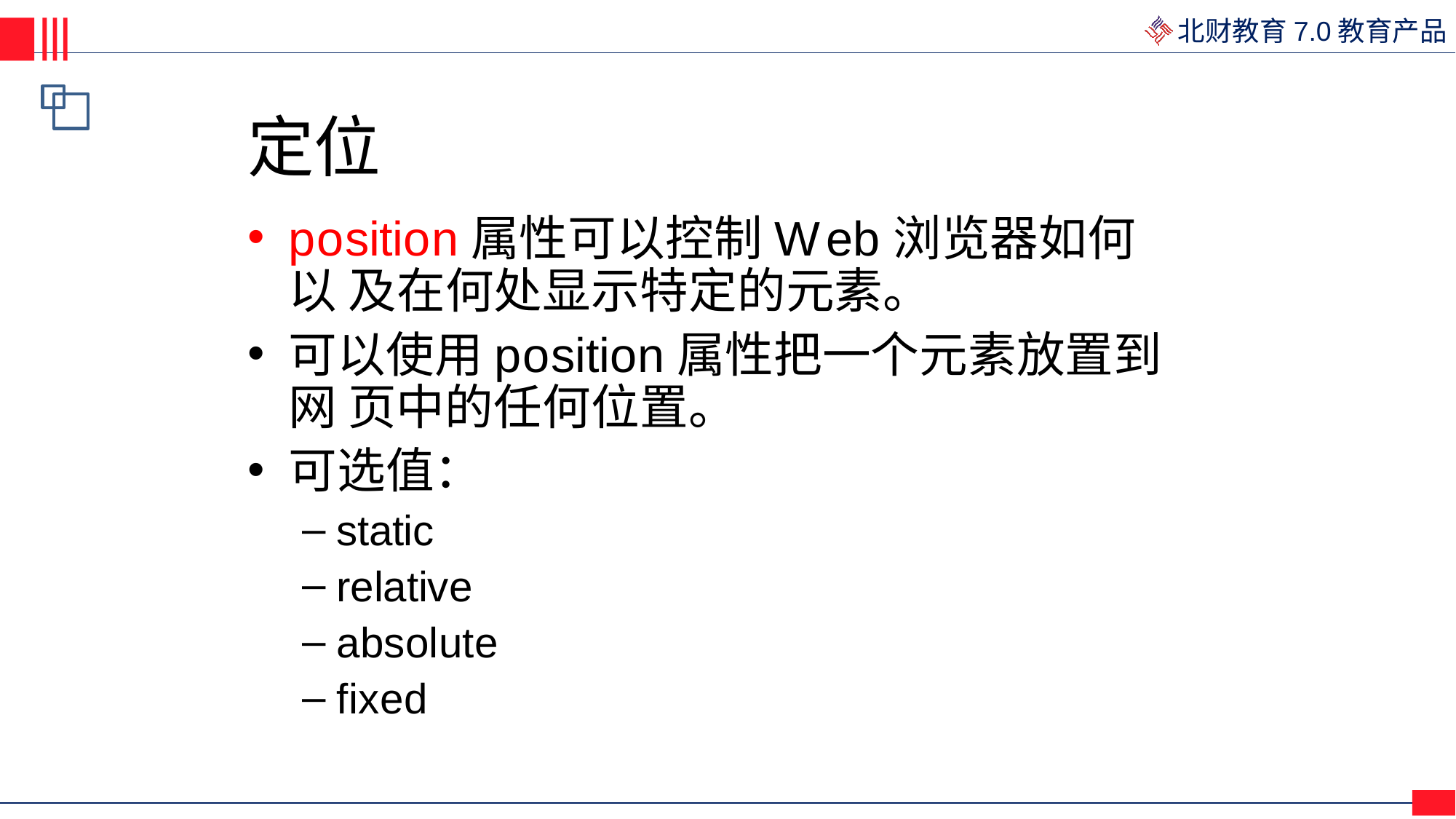

# 定位
position属性可以控制Web浏览器如何以 及在何处显示特定的元素。
可以使用position属性把一个元素放置到网 页中的任何位置。
可选值：
static
relative
absolute
fixed